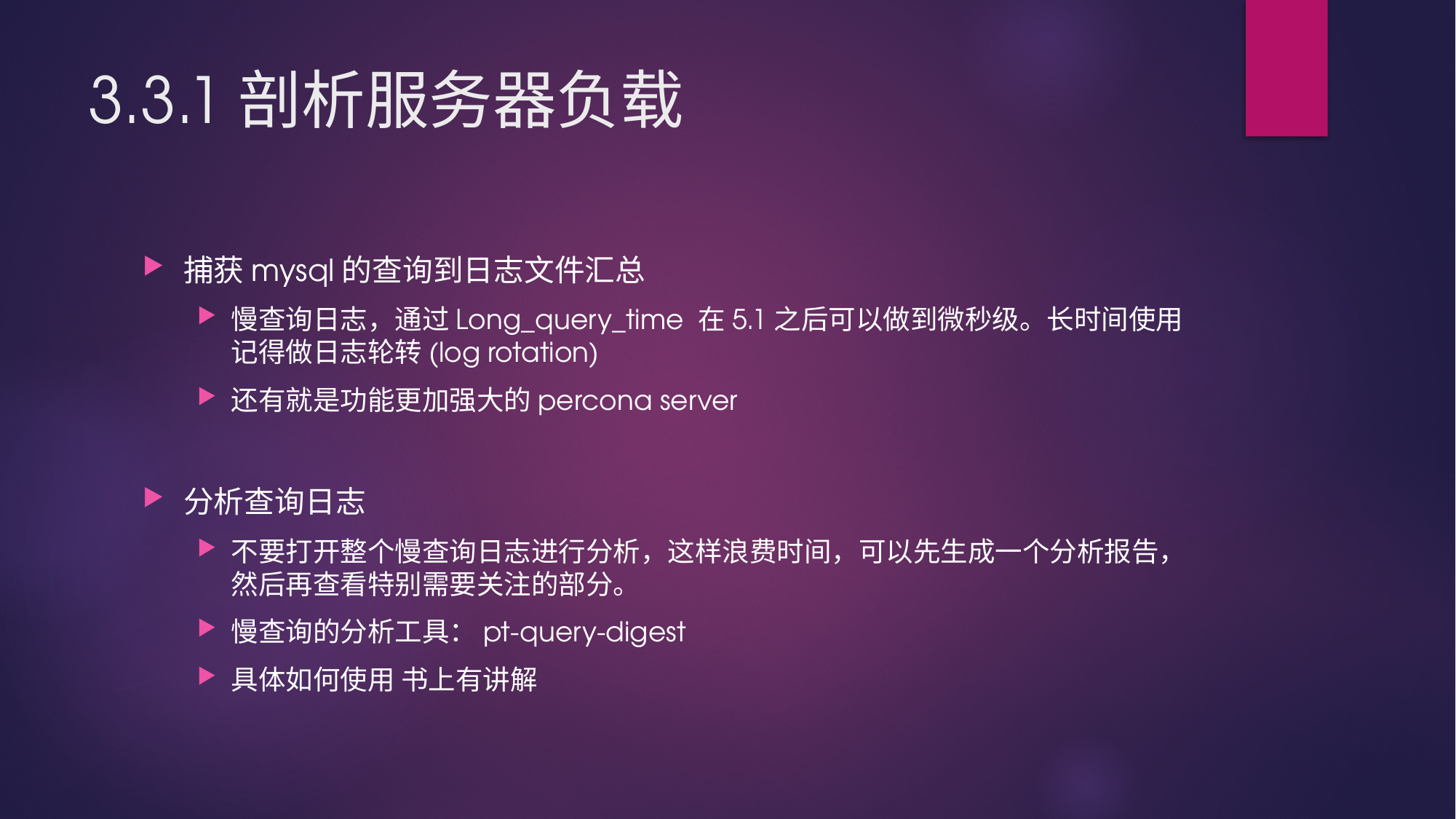

# 3.3.1剖析服务器负载
捕获mysql的查询到日志文件汇总
慢查询日志，通过Long_query_time 在5.1之后可以做到微秒级。长时间使用记得做日志轮转(log rotation)
还有就是功能更加强大的percona server

分析查询日志
不要打开整个慢查询日志进行分析，这样浪费时间，可以先生成一个分析报告，然后再查看特别需要关注的部分。
慢查询的分析工具：pt-query-digest
具体如何使用 书上有讲解